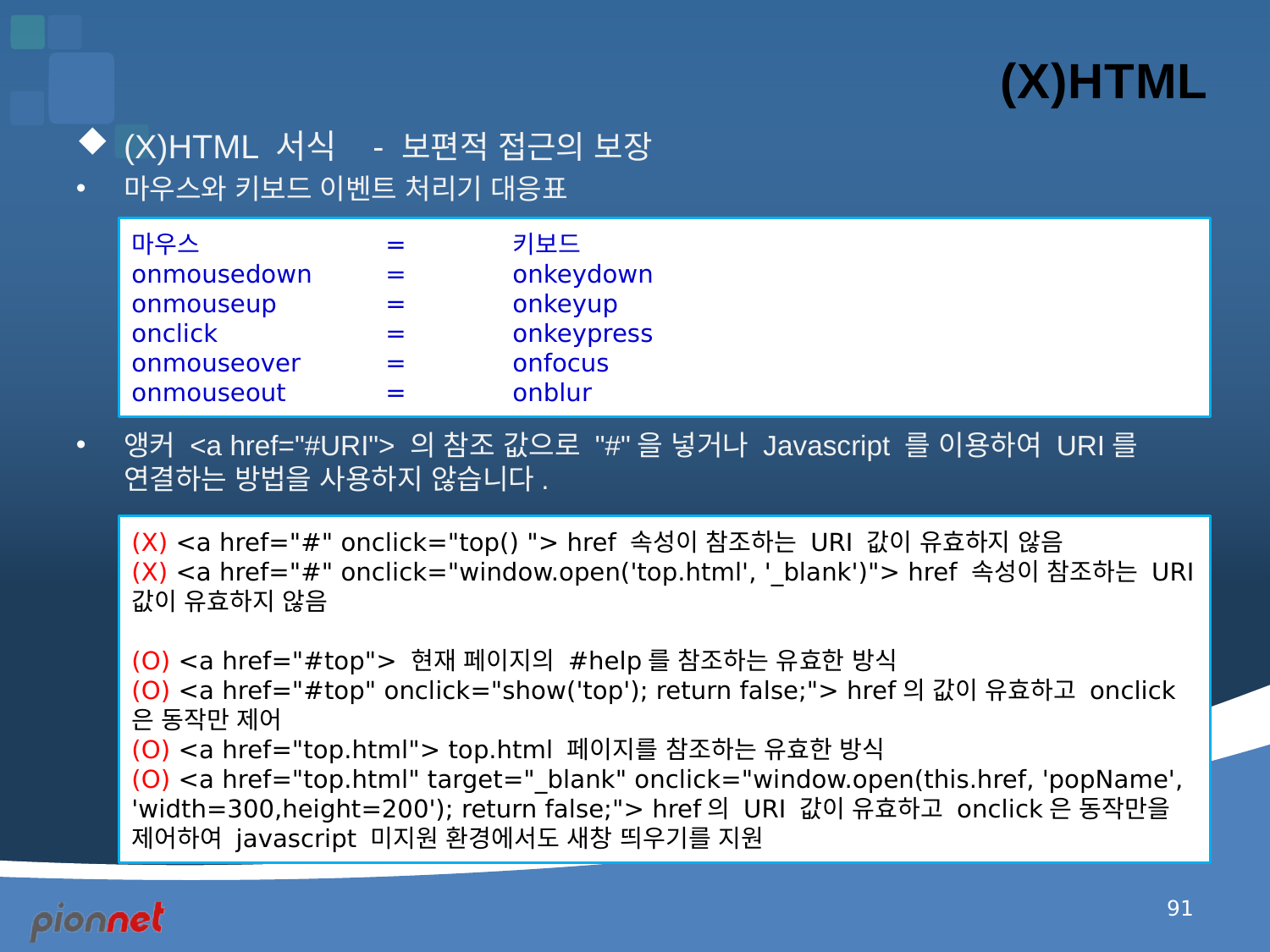

# (X)HTML
(X)HTML 서식   - 보편적 접근의 보장
마우스와 키보드 이벤트 처리기 대응표

앵커 <a href="#URI"> 의 참조 값으로 "#"을 넣거나 Javascript 를 이용하여 URI를 연결하는 방법을 사용하지 않습니다.
마우스              	=         	키보드
onmousedown	=	onkeydown
onmouseup	=	onkeyup
onclick		=	onkeypress
onmouseover	=	onfocus
onmouseout	=	onblur
(X) <a href="#" onclick="top() "> href 속성이 참조하는 URI 값이 유효하지 않음
(X) <a href="#" onclick="window.open('top.html', '_blank')"> href 속성이 참조하는 URI 값이 유효하지 않음

(O) <a href="#top"> 현재 페이지의 #help를 참조하는 유효한 방식
(O) <a href="#top" onclick="show('top'); return false;"> href의 값이 유효하고 onclick은 동작만 제어
(O) <a href="top.html"> top.html 페이지를 참조하는 유효한 방식
(O) <a href="top.html" target="_blank" onclick="window.open(this.href, 'popName', 'width=300,height=200'); return false;"> href의 URI 값이 유효하고 onclick은 동작만을 제어하여 javascript 미지원 환경에서도 새창 띄우기를 지원
91